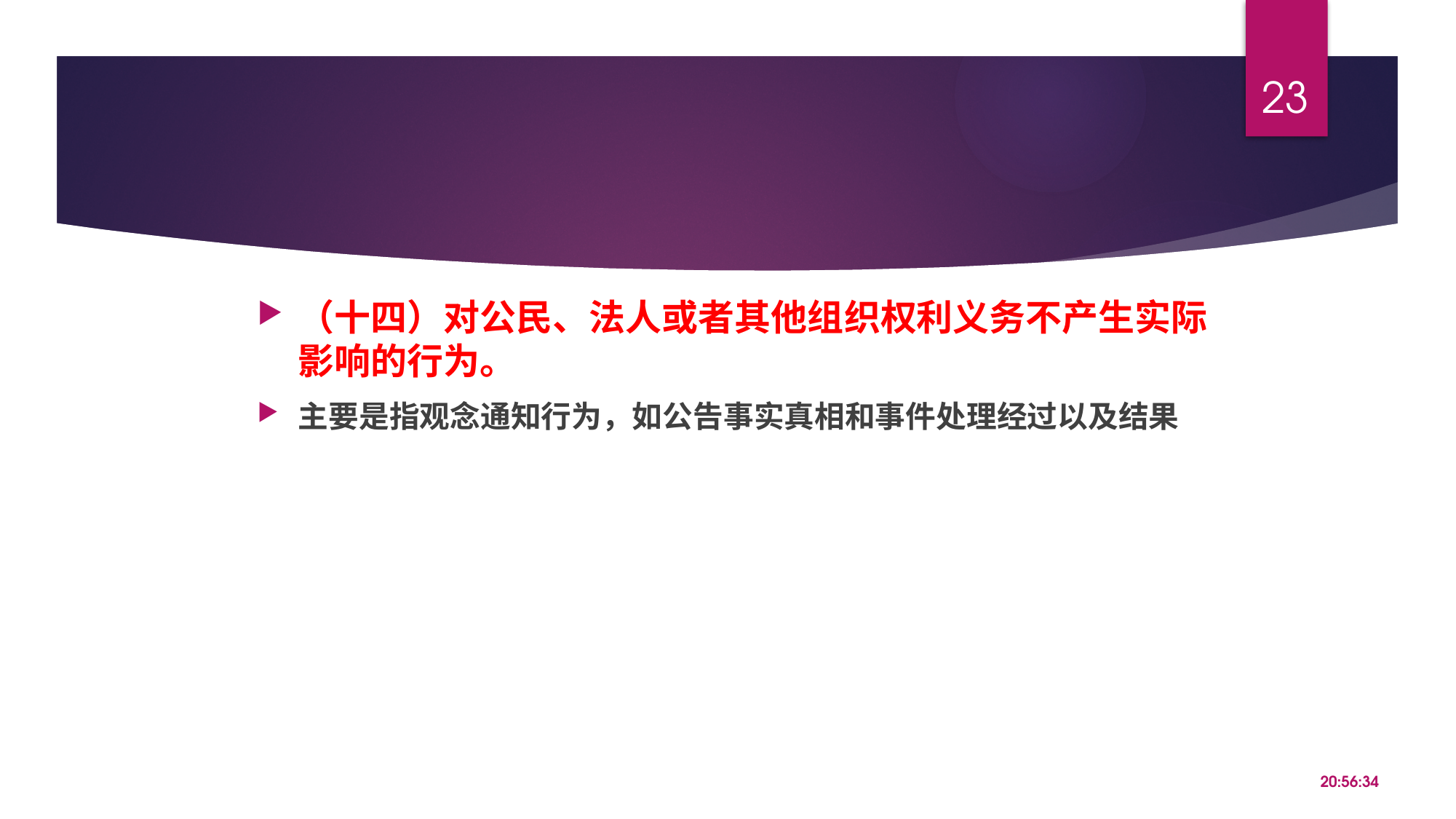

23
#
（十四）对公民、法人或者其他组织权利义务不产生实际影响的行为。
主要是指观念通知行为，如公告事实真相和事件处理经过以及结果

20:56:34